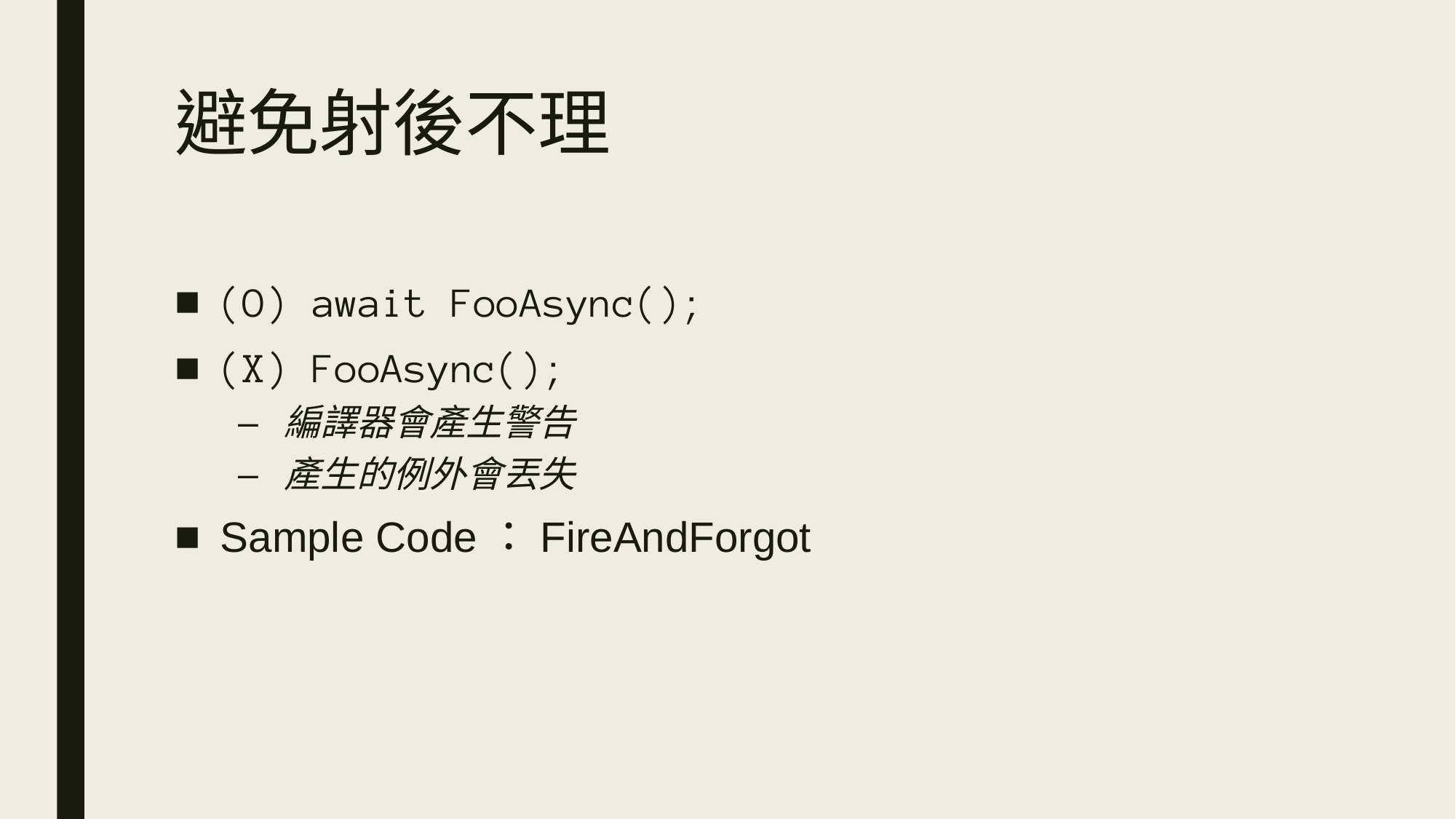

# 避免射後不理
(O) await FooAsync();
(X) FooAsync();
編譯器會產生警告
產生的例外會丟失
Sample Code：FireAndForgot